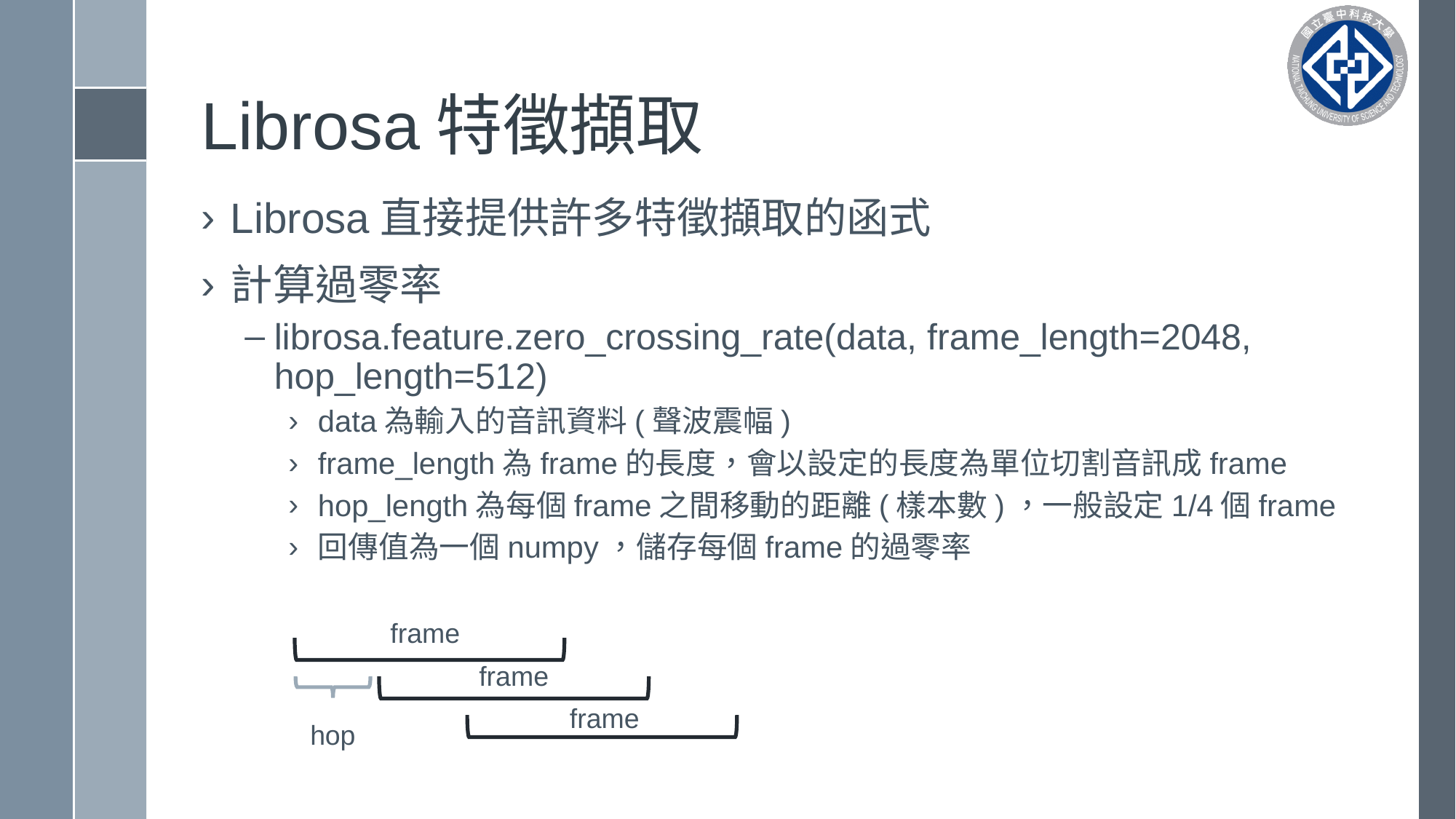

# Librosa特徵擷取
Librosa直接提供許多特徵擷取的函式
計算過零率
librosa.feature.zero_crossing_rate(data, frame_length=2048, hop_length=512)
data為輸入的音訊資料(聲波震幅)
frame_length為frame的長度，會以設定的長度為單位切割音訊成frame
hop_length為每個frame之間移動的距離(樣本數)，一般設定1/4個frame
回傳值為一個numpy，儲存每個frame的過零率

frame

frame
frame
hop